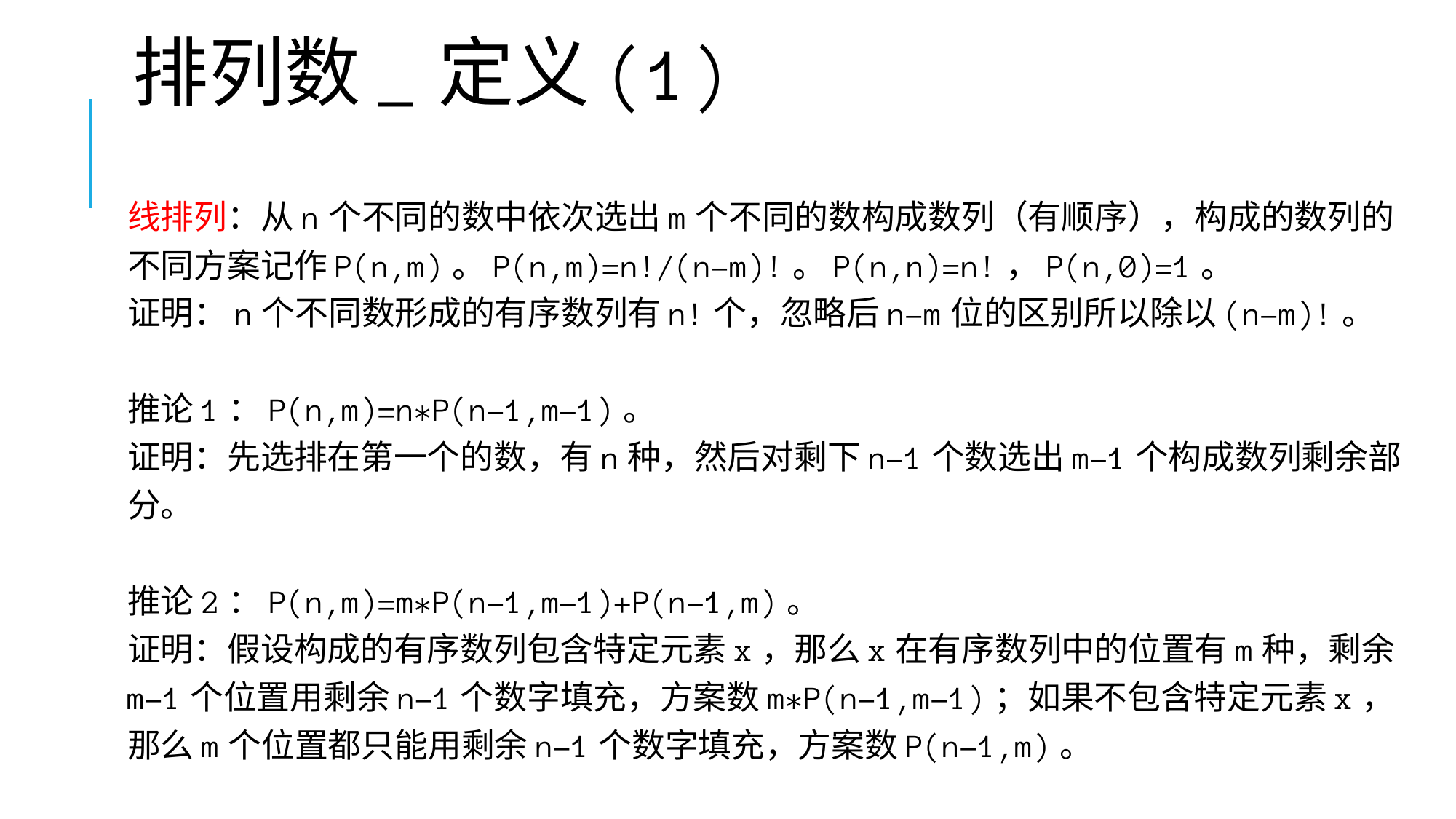

# 排列数_定义(1)
线排列：从n个不同的数中依次选出m个不同的数构成数列（有顺序），构成的数列的不同方案记作P(n,m)。P(n,m)=n!/(n-m)!。P(n,n)=n!，P(n,0)=1。
证明：n个不同数形成的有序数列有n!个，忽略后n-m位的区别所以除以(n-m)!。

推论1：P(n,m)=n*P(n-1,m-1)。
证明：先选排在第一个的数，有n种，然后对剩下n-1个数选出m-1个构成数列剩余部分。

推论2：P(n,m)=m*P(n-1,m-1)+P(n-1,m)。
证明：假设构成的有序数列包含特定元素x，那么x在有序数列中的位置有m种，剩余m-1个位置用剩余n-1个数字填充，方案数m*P(n-1,m-1)；如果不包含特定元素x，那么m个位置都只能用剩余n-1个数字填充，方案数P(n-1,m)。